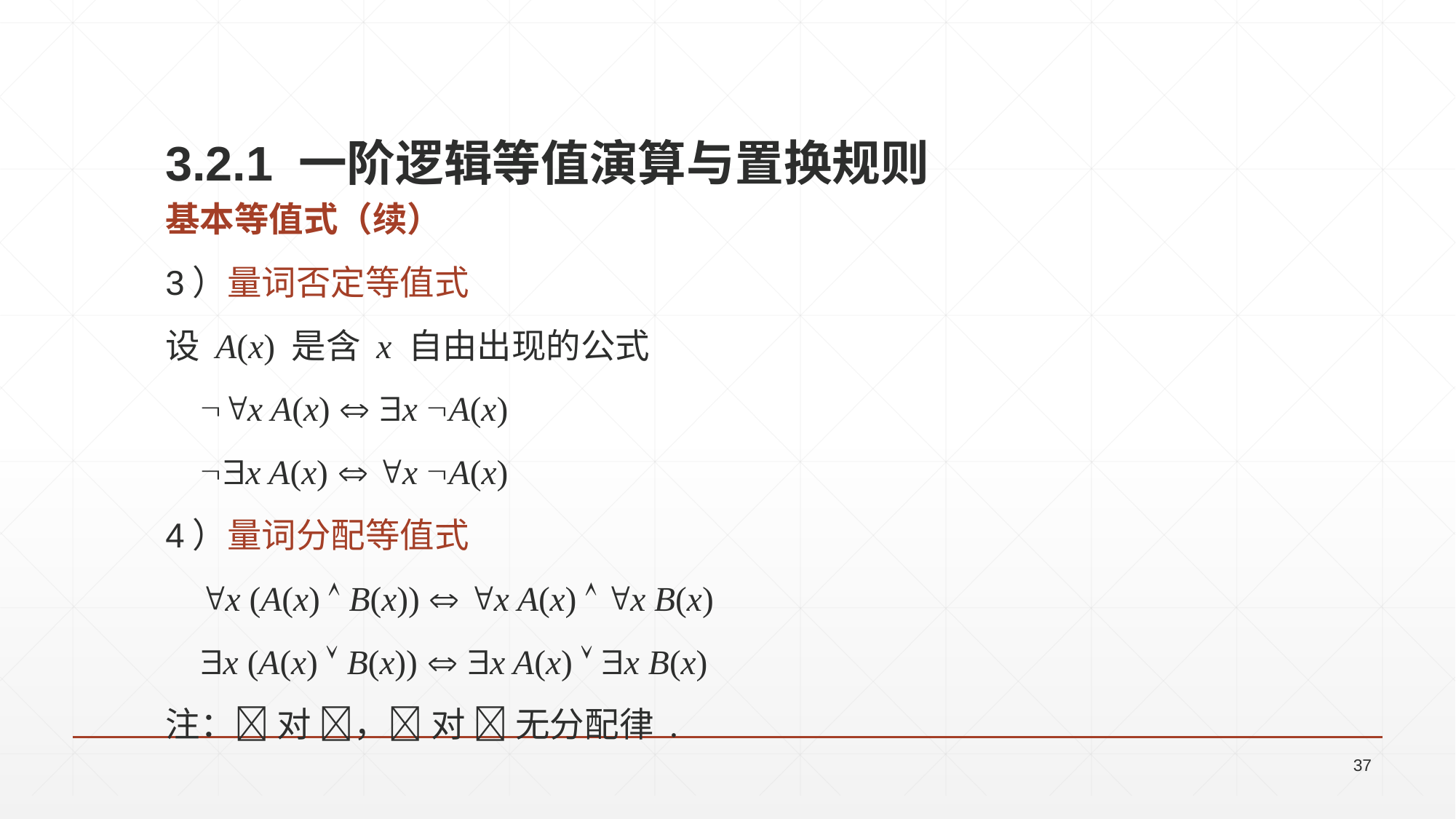

3.2.1 一阶逻辑等值演算与置换规则
基本等值式（续）
3）量词否定等值式
设 A(x) 是含 x 自由出现的公式
    ¬∀x A(x) ⇔ ∃x ¬A(x)
    ¬∃x A(x) ⇔ ∀x ¬A(x)
4）量词分配等值式
    ∀x (A(x) ∧ B(x)) ⇔ ∀x A(x) ∧ ∀x B(x)
    ∃x (A(x) ∨ B(x)) ⇔ ∃x A(x) ∨ ∃x B(x)
注：∀ 对 ∨，∃ 对 ∧ 无分配律 .
37